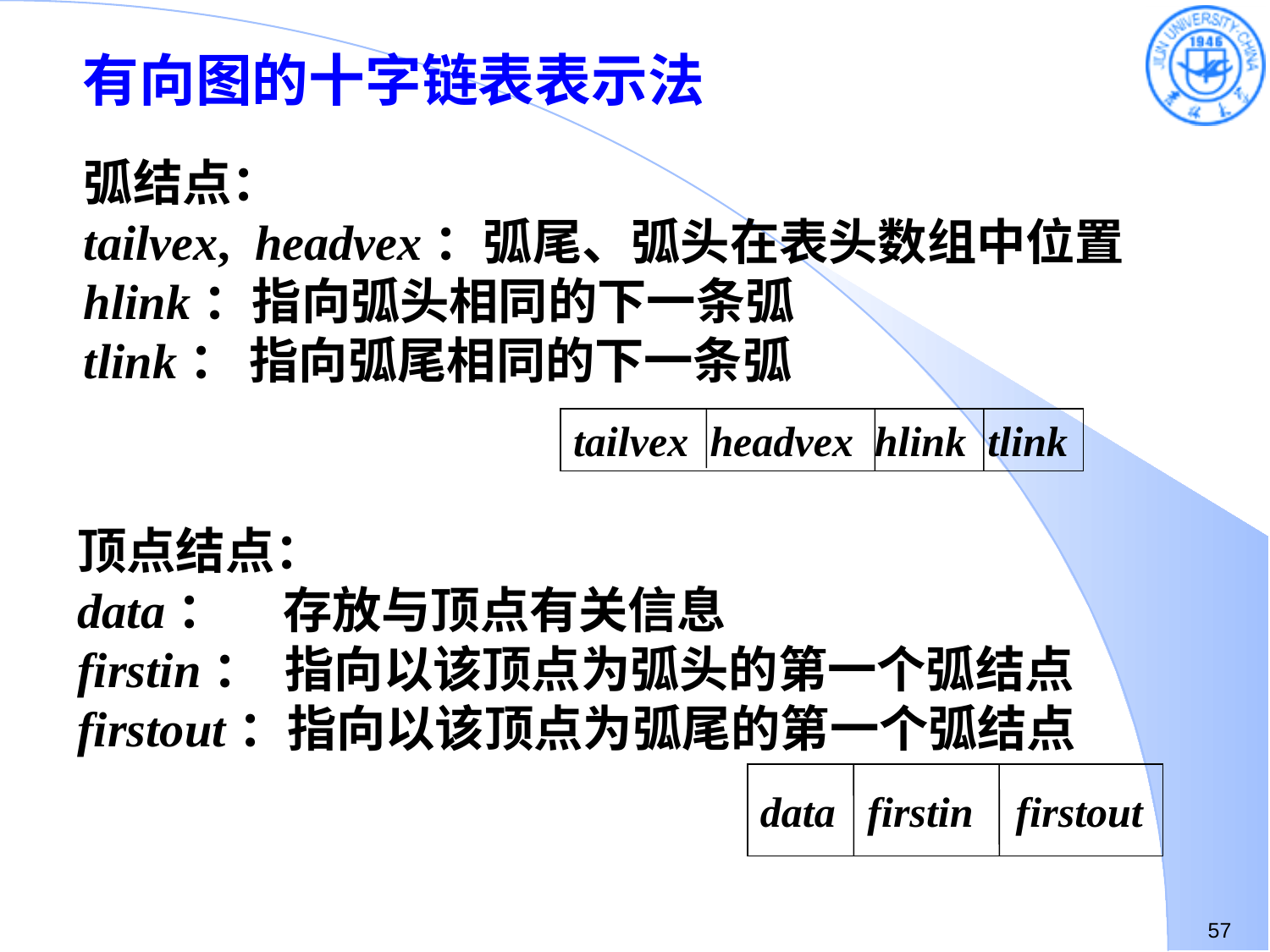

有向图的十字链表表示法
弧结点：
tailvex,  headvex：弧尾、弧头在表头数组中位置
hlink：指向弧头相同的下一条弧
tlink： 指向弧尾相同的下一条弧
tailvex  headvex  hlink  tlink

顶点结点：
data：     存放与顶点有关信息
firstin：  指向以该顶点为弧头的第一个弧结点
firstout：指向以该顶点为弧尾的第一个弧结点
data   firstin    firstout